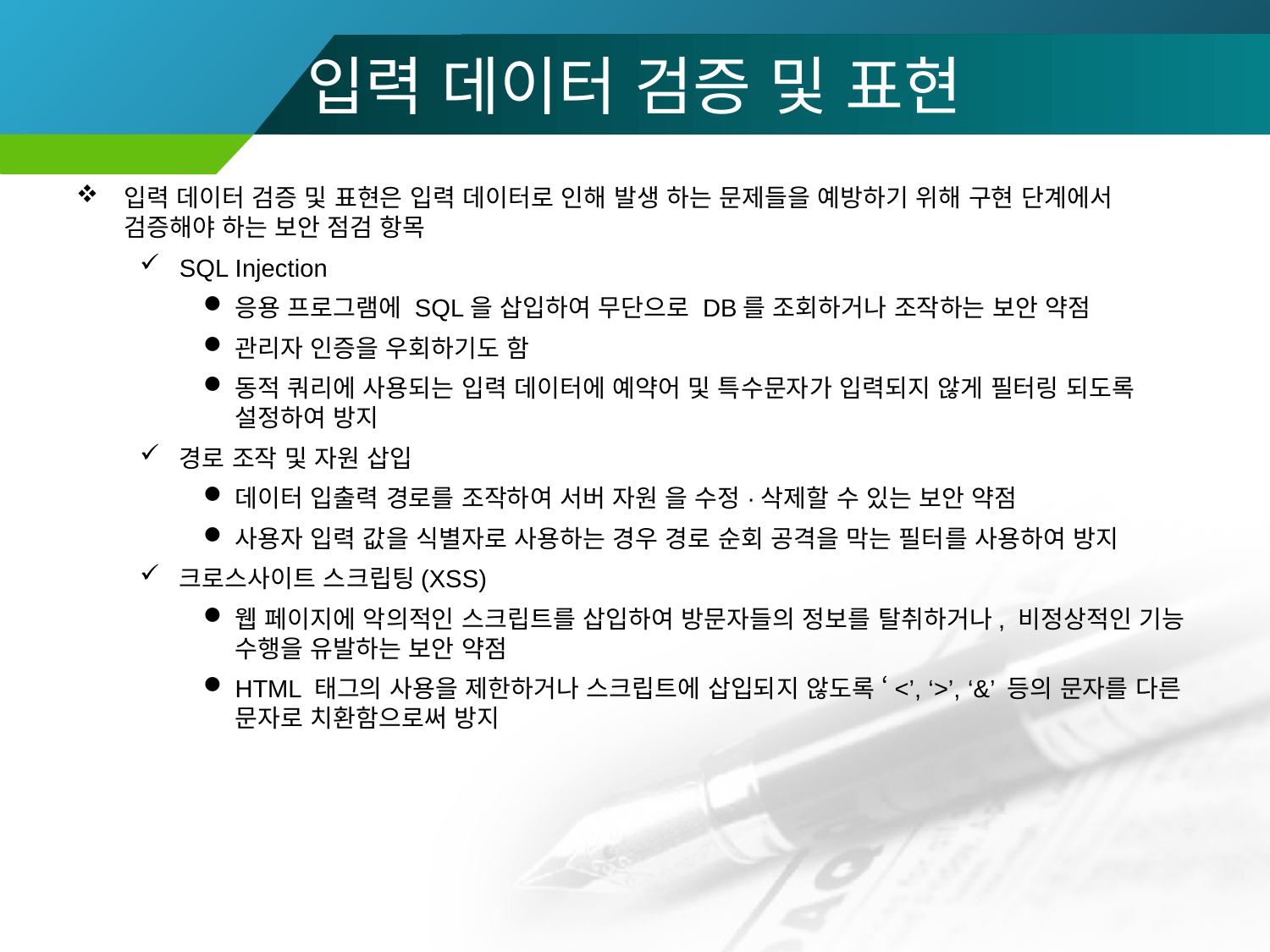

# 입력 데이터 검증 및 표현
입력 데이터 검증 및 표현은 입력 데이터로 인해 발생 하는 문제들을 예방하기 위해 구현 단계에서 검증해야 하는 보안 점검 항목
SQL Injection
응용 프로그램에 SQL을 삽입하여 무단으로 DB를 조회하거나 조작하는 보안 약점
관리자 인증을 우회하기도 함
동적 쿼리에 사용되는 입력 데이터에 예약어 및 특수문자가 입력되지 않게 필터링 되도록 설정하여 방지
경로 조작 및 자원 삽입
데이터 입출력 경로를 조작하여 서버 자원 을 수정·삭제할 수 있는 보안 약점
사용자 입력 값을 식별자로 사용하는 경우 경로 순회 공격을 막는 필터를 사용하여 방지
크로스사이트 스크립팅(XSS)
웹 페이지에 악의적인 스크립트를 삽입하여 방문자들의 정보를 탈취하거나, 비정상적인 기능 수행을 유발하는 보안 약점
HTML 태그의 사용을 제한하거나 스크립트에 삽입되지 않도록 ‘<’, ‘>’, ‘&’ 등의 문자를 다른 문자로 치환함으로써 방지